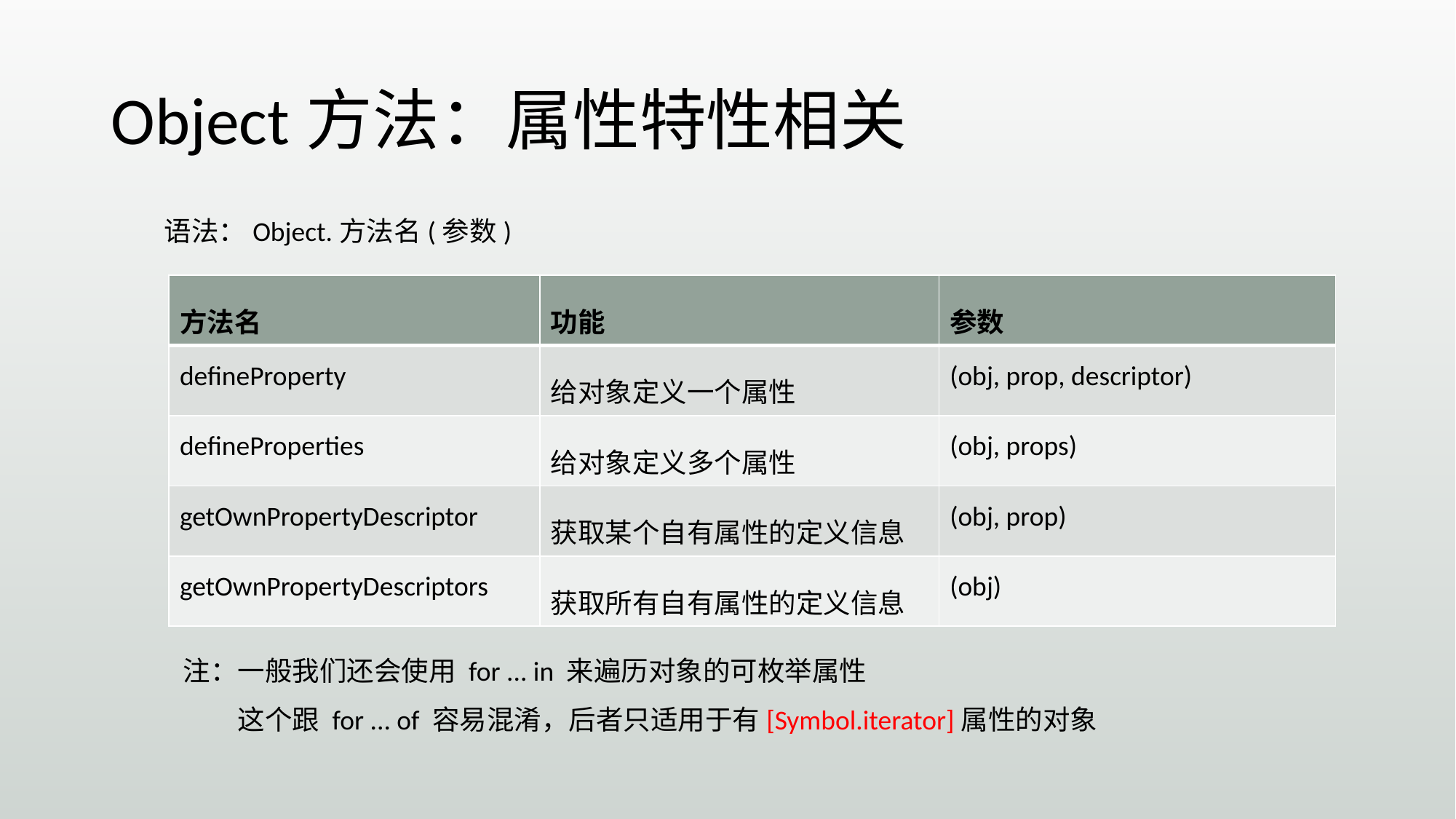

# Object方法：属性特性相关
语法：Object.方法名(参数)
| 方法名 | 功能 | 参数 |
| --- | --- | --- |
| defineProperty | 给对象定义一个属性 | (obj, prop, descriptor) |
| defineProperties | 给对象定义多个属性 | (obj, props) |
| getOwnPropertyDescriptor | 获取某个自有属性的定义信息 | (obj, prop) |
| getOwnPropertyDescriptors | 获取所有自有属性的定义信息 | (obj) |
注：一般我们还会使用 for ... in 来遍历对象的可枚举属性
　　这个跟 for ... of 容易混淆，后者只适用于有[Symbol.iterator]属性的对象